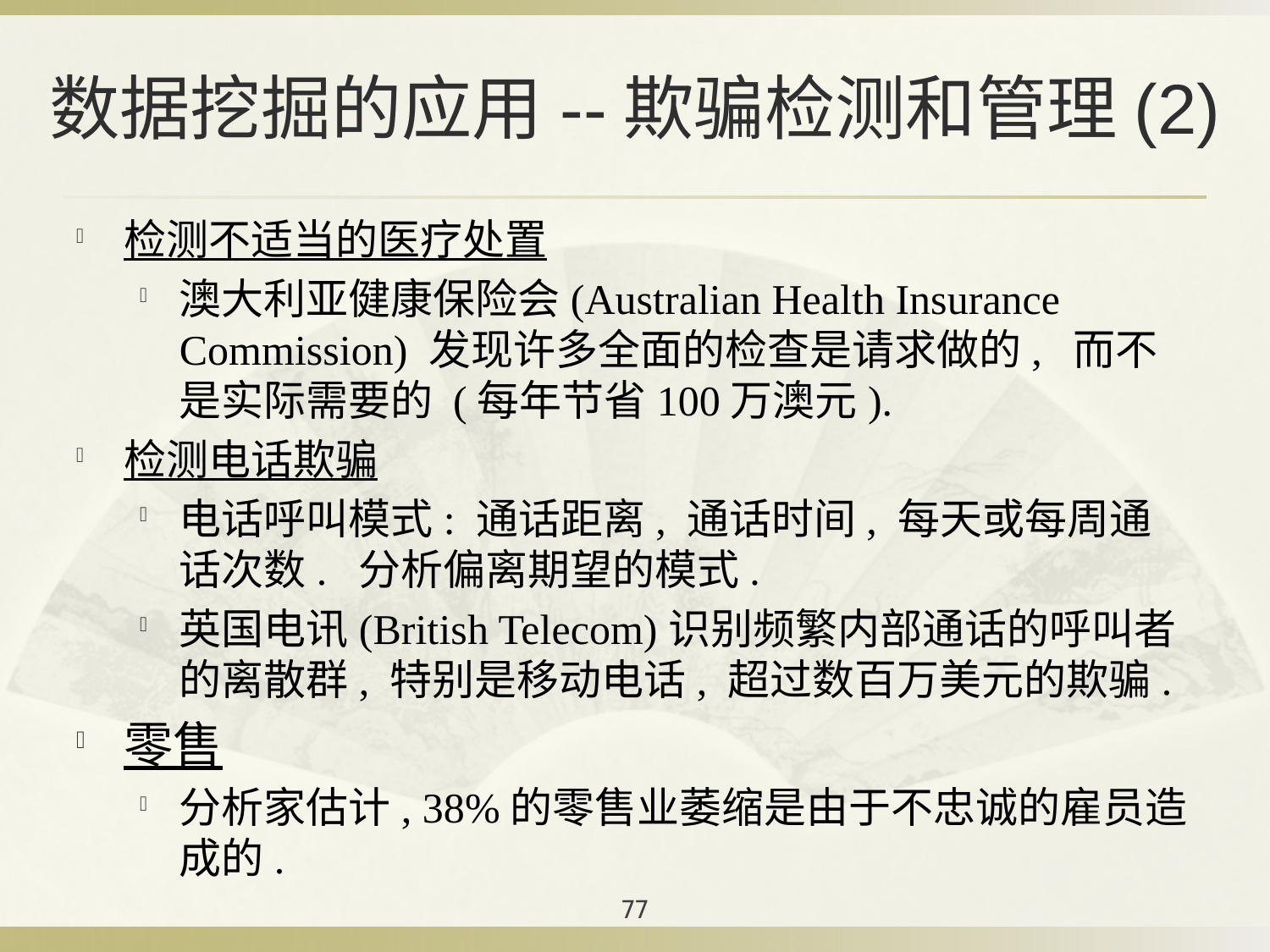

数据挖掘的应用--欺骗检测和管理(2)
检测不适当的医疗处置
澳大利亚健康保险会(Australian Health Insurance Commission) 发现许多全面的检查是请求做的,  而不是实际需要的 (每年节省100万澳元).
检测电话欺骗
电话呼叫模式: 通话距离, 通话时间, 每天或每周通话次数.  分析偏离期望的模式.
英国电讯(British Telecom)识别频繁内部通话的呼叫者的离散群, 特别是移动电话, 超过数百万美元的欺骗.
零售
分析家估计, 38%的零售业萎缩是由于不忠诚的雇员造成的.
77